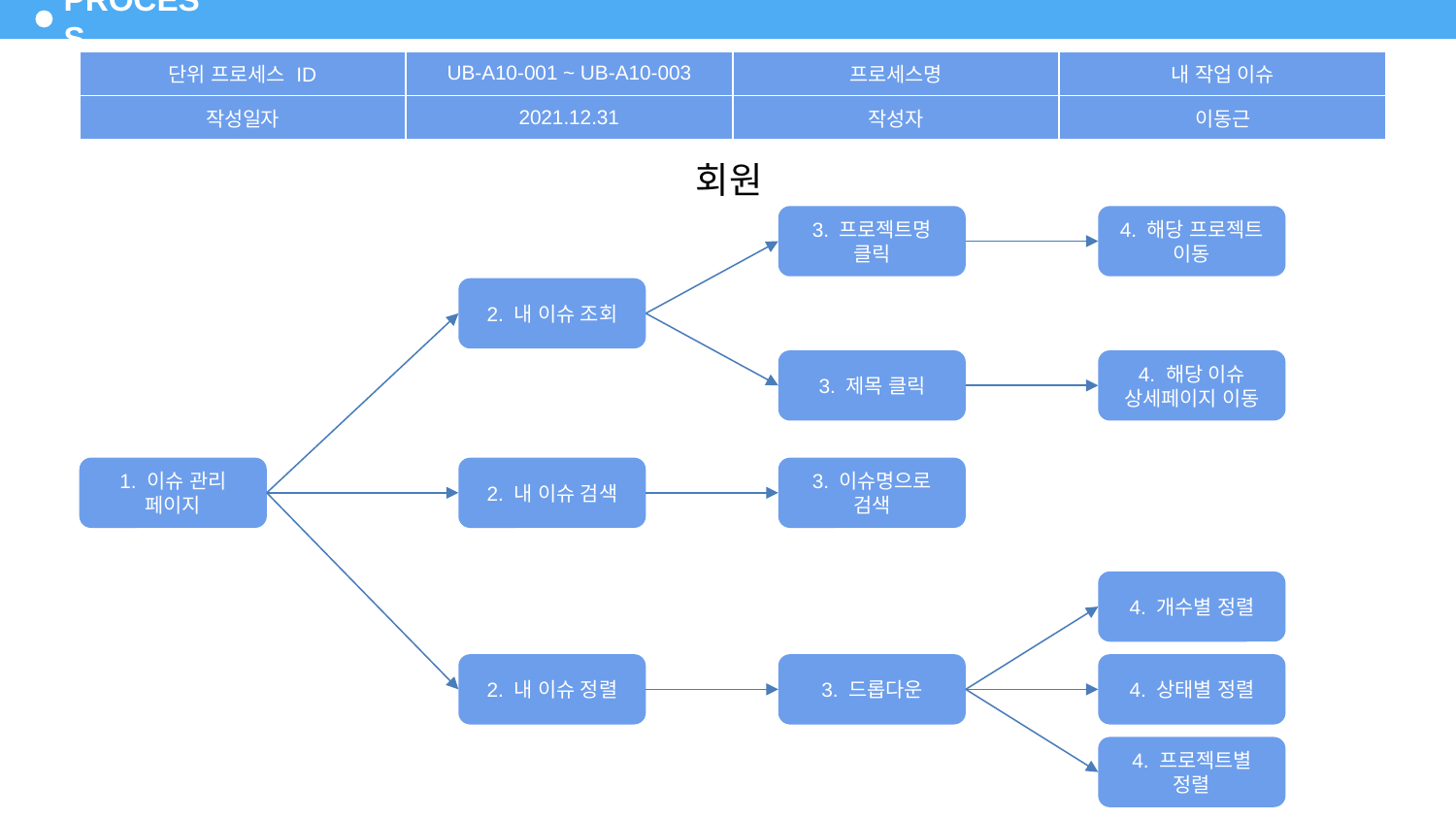

# PROCESS
| 단위 프로세스 ID | UB-A10-001 ~ UB-A10-003 | 프로세스명 | 내 작업 이슈 |
| --- | --- | --- | --- |
| 작성일자 | 2021.12.31 | 작성자 | 이동근 |
회원
3. 프로젝트명 클릭
4. 해당 프로젝트 이동
2. 내 이슈 조회
3. 제목 클릭
4. 해당 이슈 상세페이지 이동
1. 이슈 관리 페이지
3. 이슈명으로 검색
2. 내 이슈 검색
4. 개수별 정렬
3. 드롭다운
4. 상태별 정렬
2. 내 이슈 정렬
4. 프로젝트별 정렬